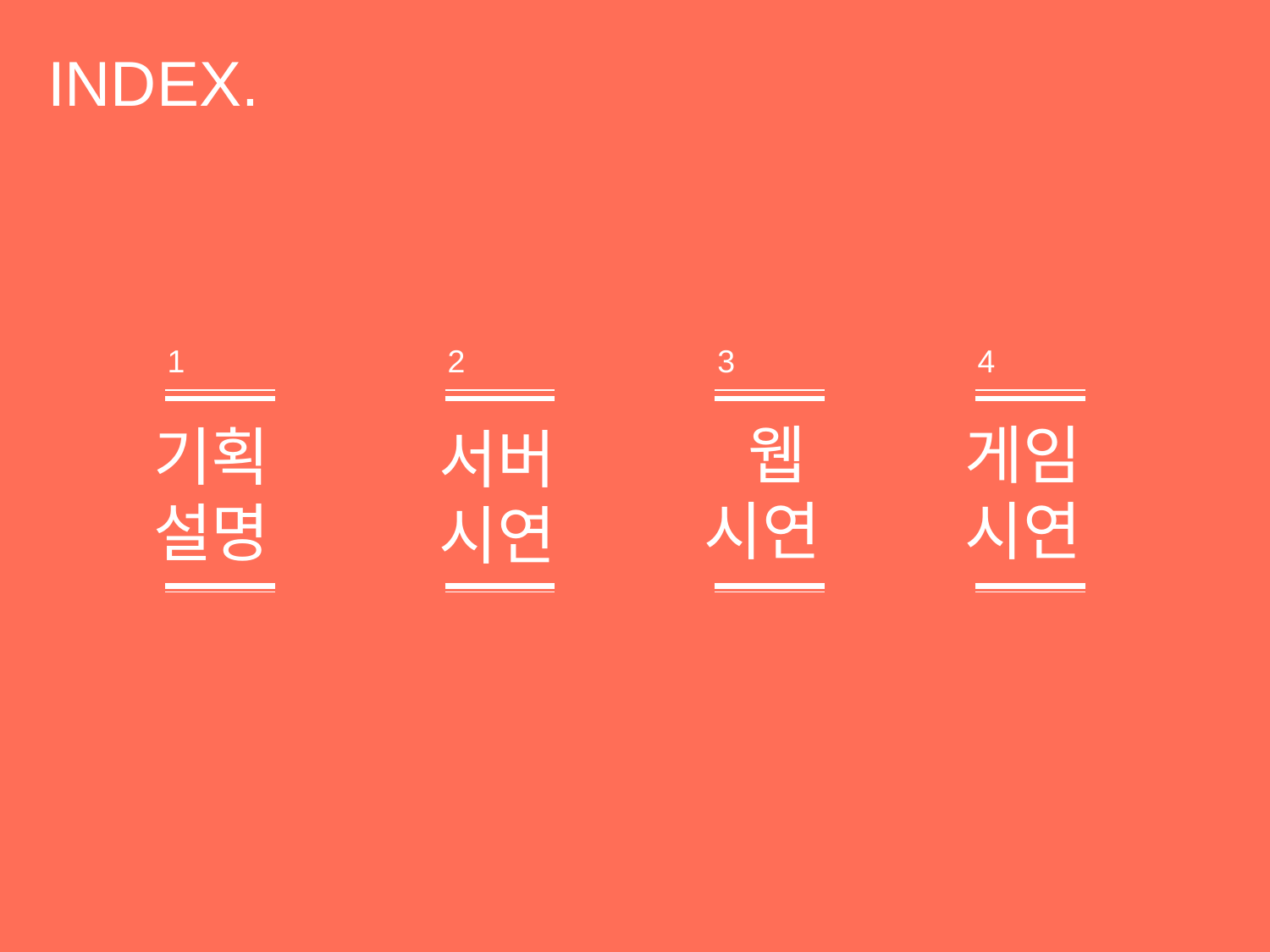

INDEX.
1
2
3
4
  웹
시연
게임시연
기획설명
서버 시연